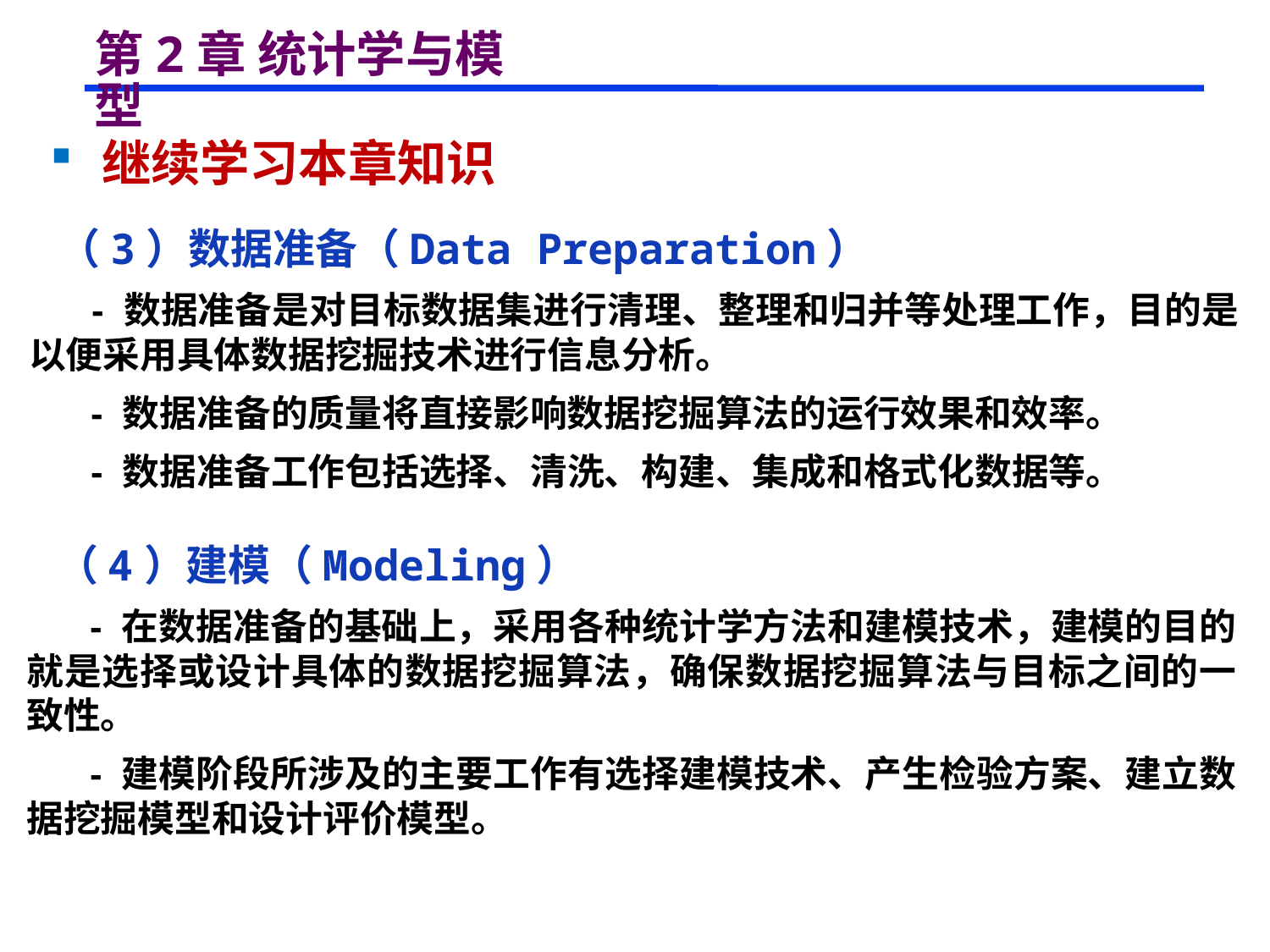

# 第2章 统计学与模型
 继续学习本章知识
  （3）数据准备（Data Preparation）
      - 数据准备是对目标数据集进行清理、整理和归并等处理工作，目的是以便采用具体数据挖掘技术进行信息分析。
      - 数据准备的质量将直接影响数据挖掘算法的运行效果和效率。
      - 数据准备工作包括选择、清洗、构建、集成和格式化数据等。
  （4）建模（Modeling）
      - 在数据准备的基础上，采用各种统计学方法和建模技术，建模的目的就是选择或设计具体的数据挖掘算法，确保数据挖掘算法与目标之间的一致性。
      - 建模阶段所涉及的主要工作有选择建模技术、产生检验方案、建立数据挖掘模型和设计评价模型。